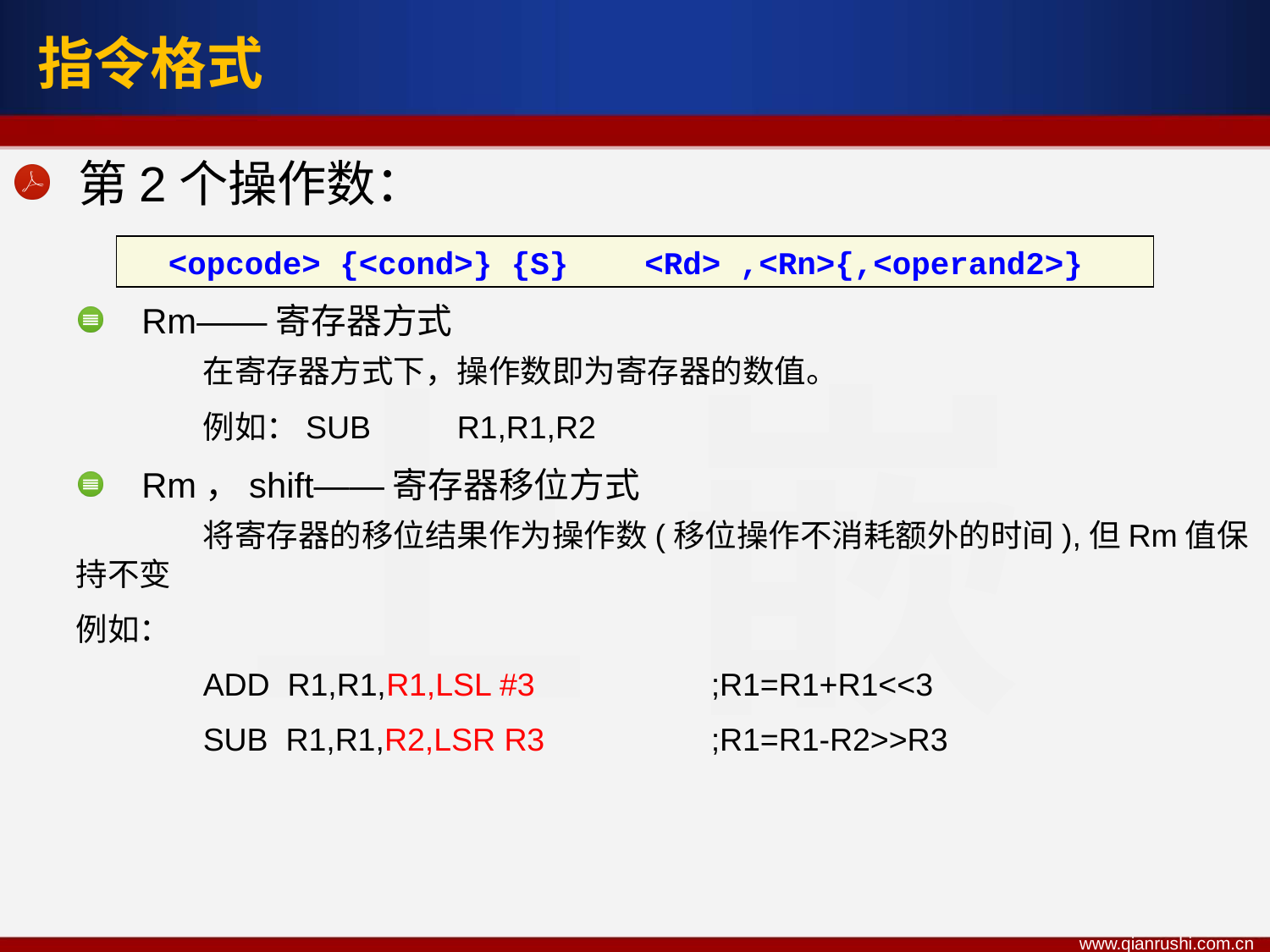

指令格式
第2个操作数：

Rm——寄存器方式
	在寄存器方式下，操作数即为寄存器的数值。
	例如：SUB	R1,R1,R2
Rm，shift——寄存器移位方式
	将寄存器的移位结果作为操作数(移位操作不消耗额外的时间),但Rm值保持不变
例如：
	ADD  R1,R1,R1,LSL #3		;R1=R1+R1<<3
	SUB  R1,R1,R2,LSR R3		;R1=R1-R2>>R3

<opcode> {<cond>} {S}    <Rd> ,<Rn>{,<operand2>}